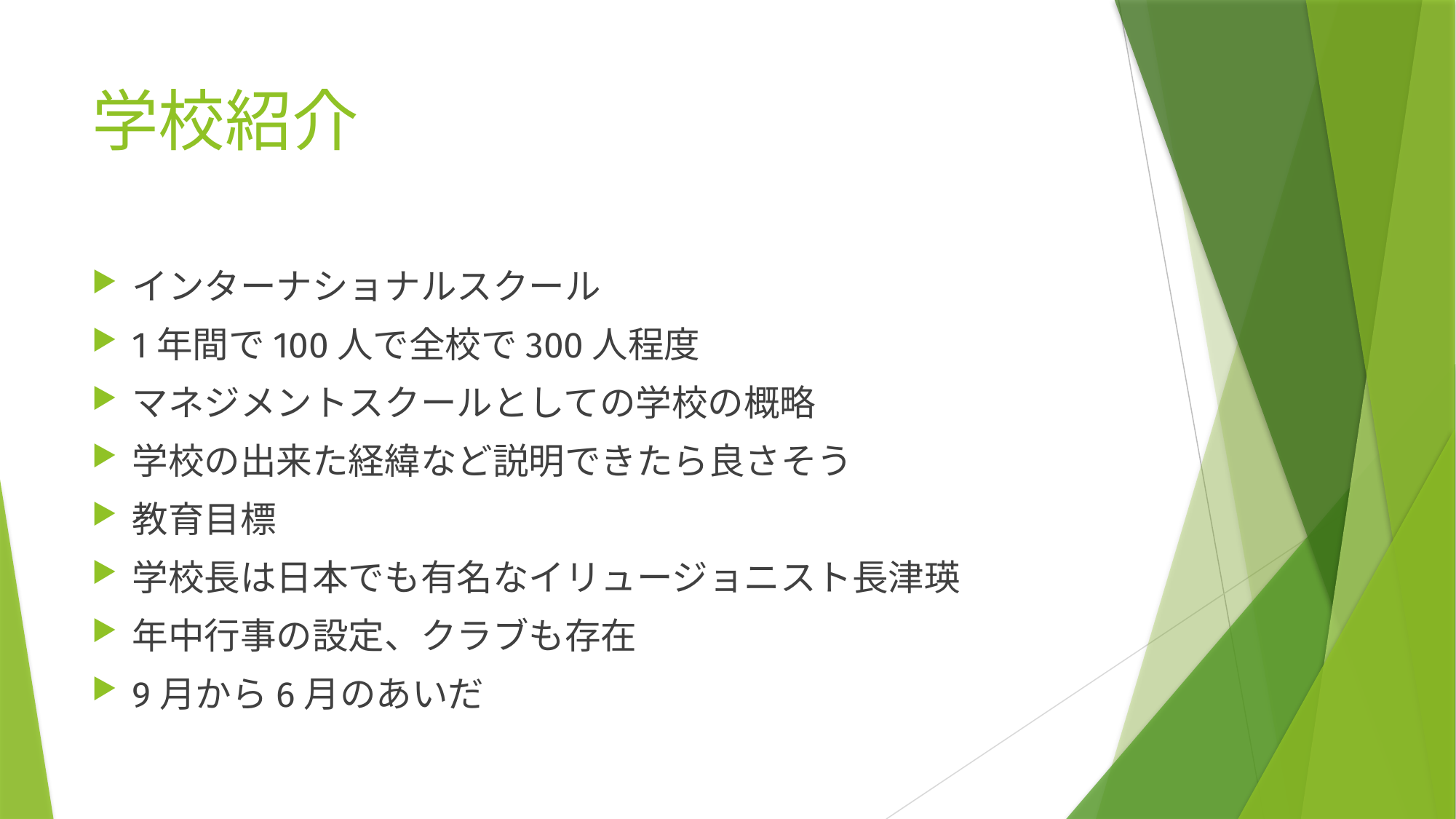

# 学校紹介
インターナショナルスクール
1年間で100人で全校で300人程度
マネジメントスクールとしての学校の概略
学校の出来た経緯など説明できたら良さそう
教育目標
学校長は日本でも有名なイリュージョニスト長津瑛
年中行事の設定、クラブも存在
9月から6月のあいだ